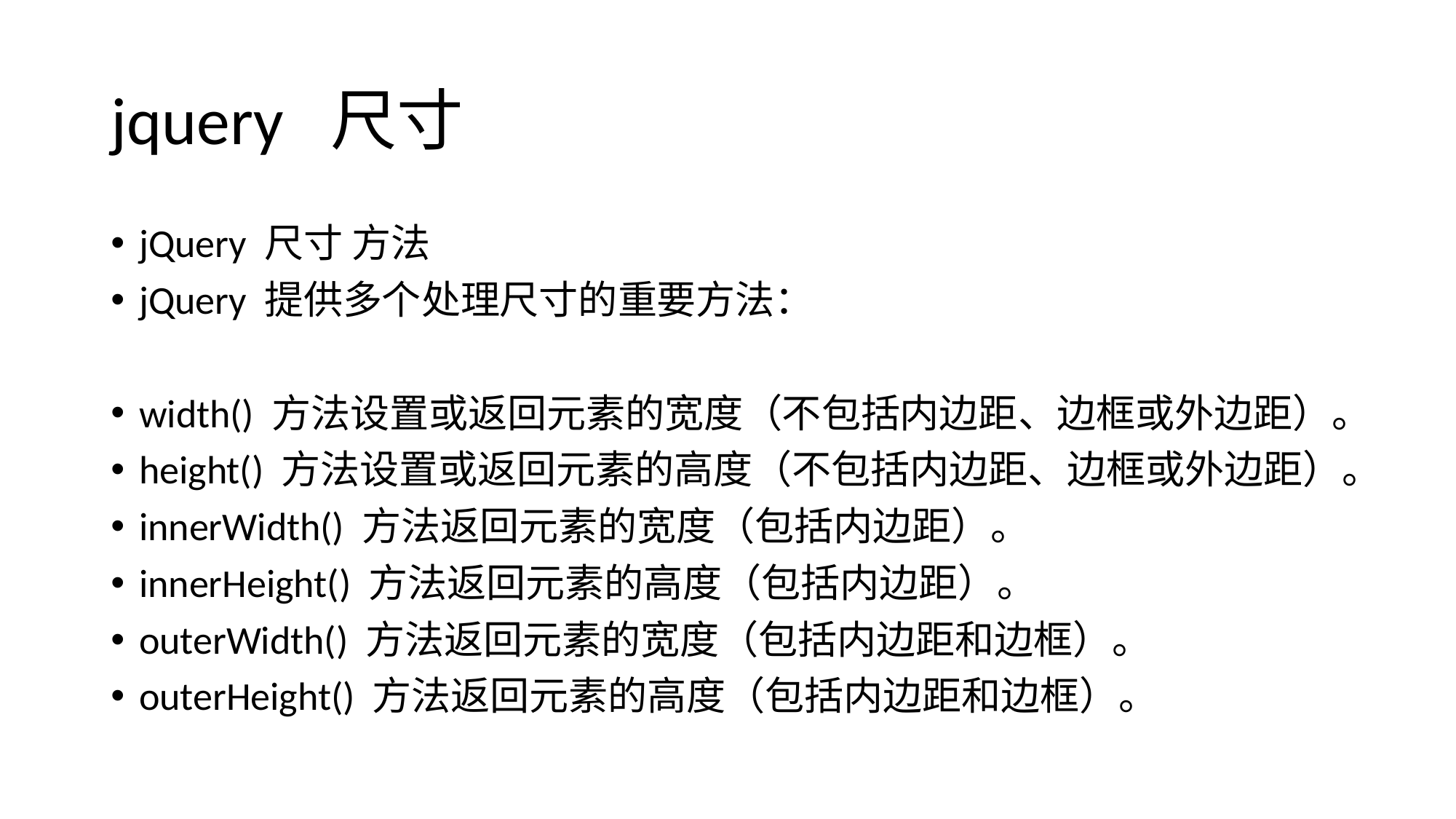

# jquery  尺寸
jQuery 尺寸 方法
jQuery 提供多个处理尺寸的重要方法：

width() 方法设置或返回元素的宽度（不包括内边距、边框或外边距）。
height() 方法设置或返回元素的高度（不包括内边距、边框或外边距）。
innerWidth() 方法返回元素的宽度（包括内边距）。
innerHeight() 方法返回元素的高度（包括内边距）。
outerWidth() 方法返回元素的宽度（包括内边距和边框）。
outerHeight() 方法返回元素的高度（包括内边距和边框）。